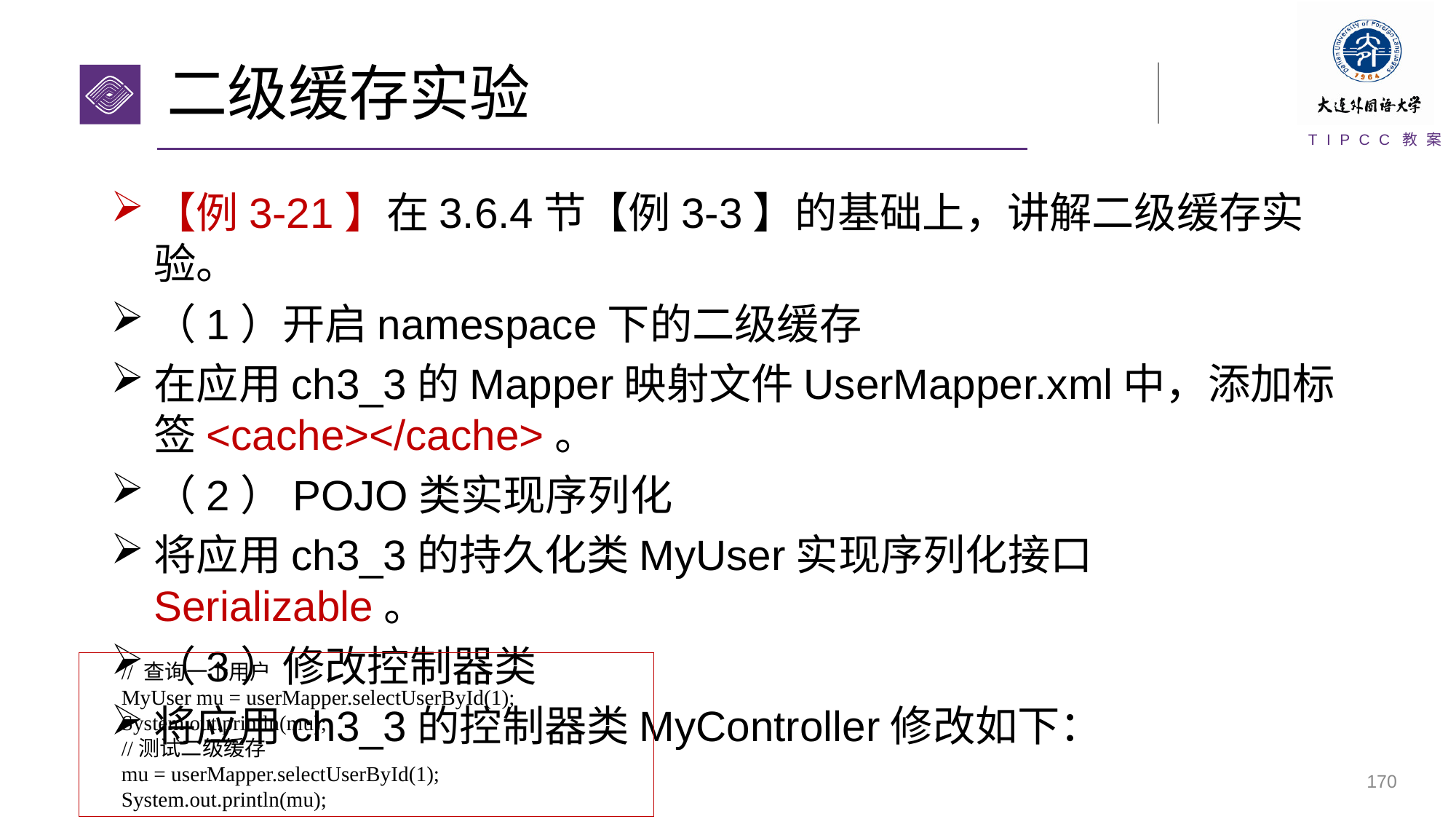

# 二级缓存实验
【例3-21】在3.6.4节【例3-3】的基础上，讲解二级缓存实验。
（1）开启namespace下的二级缓存
在应用ch3_3的Mapper映射文件UserMapper.xml中，添加标签<cache></cache>。
（2）POJO类实现序列化
将应用ch3_3的持久化类MyUser实现序列化接口Serializable。
（3）修改控制器类
将应用ch3_3的控制器类MyController修改如下：

// 查询一个用户
MyUser mu = userMapper.selectUserById(1);
System.out.println(mu);
//测试二级缓存
mu = userMapper.selectUserById(1);
System.out.println(mu);
170